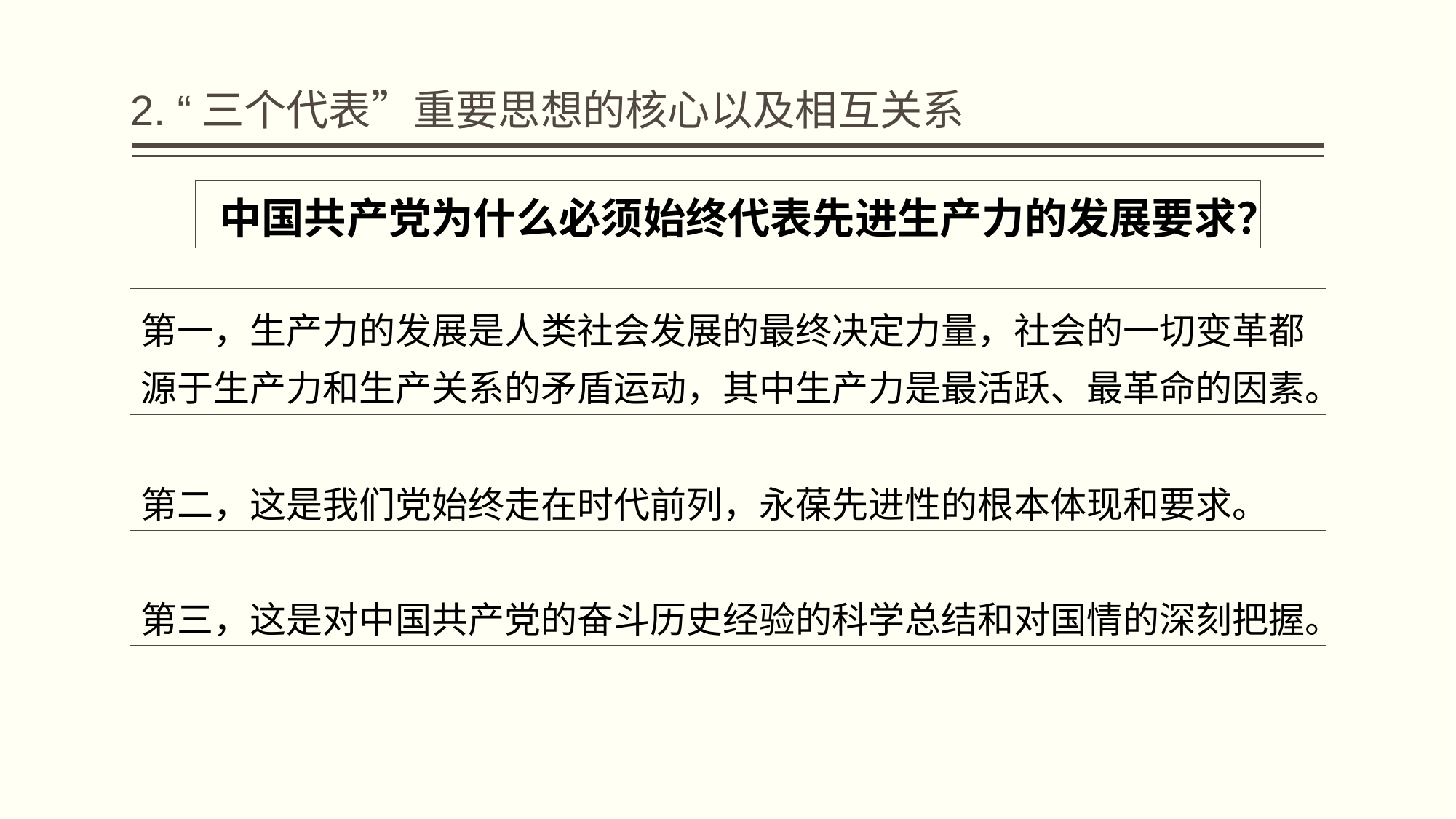

# 2. “三个代表”重要思想的核心以及相互关系
中国共产党为什么必须始终代表先进生产力的发展要求？
第一，生产力的发展是人类社会发展的最终决定力量，社会的一切变革都源于生产力和生产关系的矛盾运动，其中生产力是最活跃、最革命的因素。
第二，这是我们党始终走在时代前列，永葆先进性的根本体现和要求。
第三，这是对中国共产党的奋斗历史经验的科学总结和对国情的深刻把握。